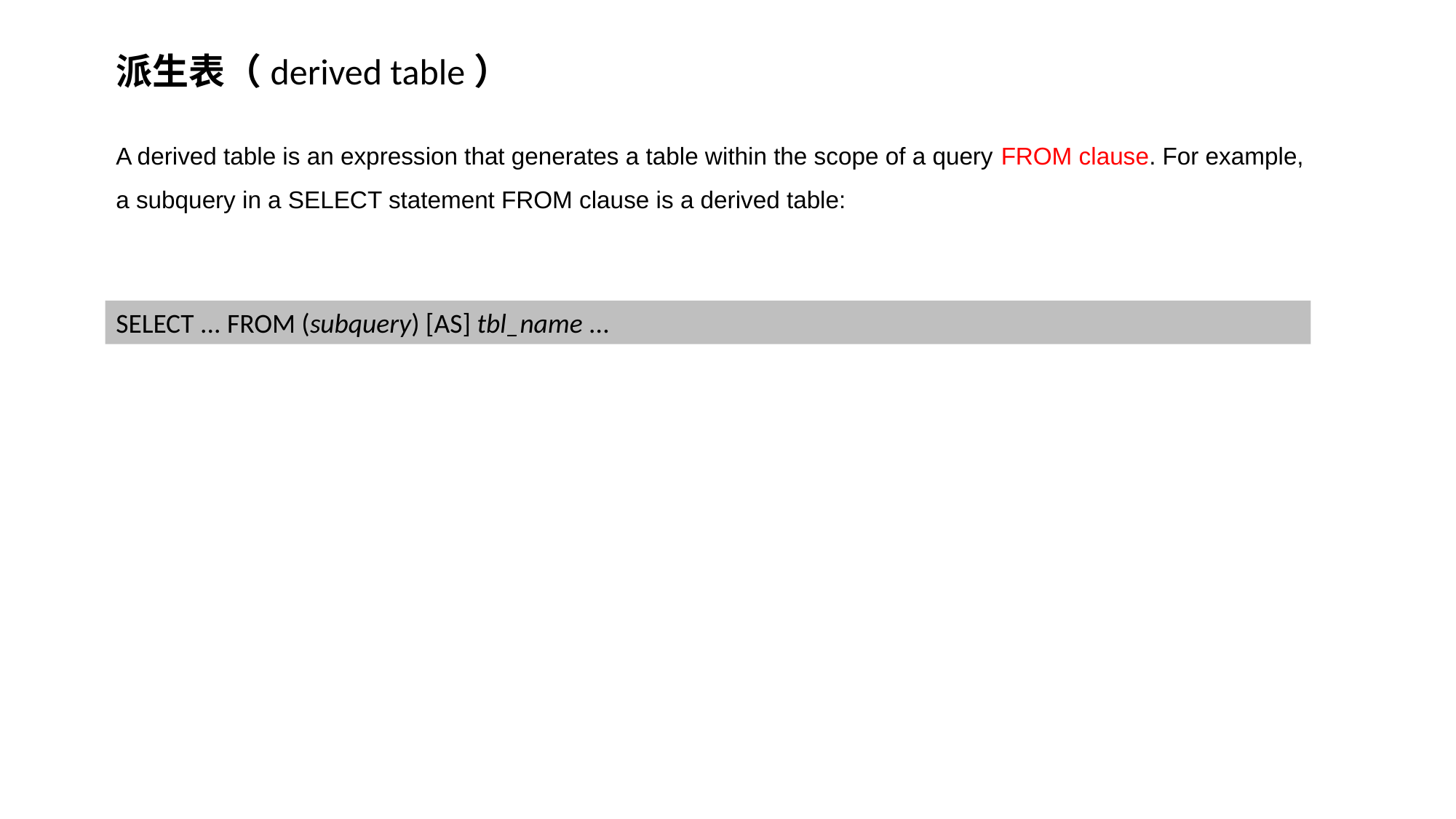

# 派生表（derived table）
A derived table is an expression that generates a table within the scope of a query FROM clause. For example, a subquery in a SELECT statement FROM clause is a derived table:
SELECT ... FROM (subquery) [AS] tbl_name ...